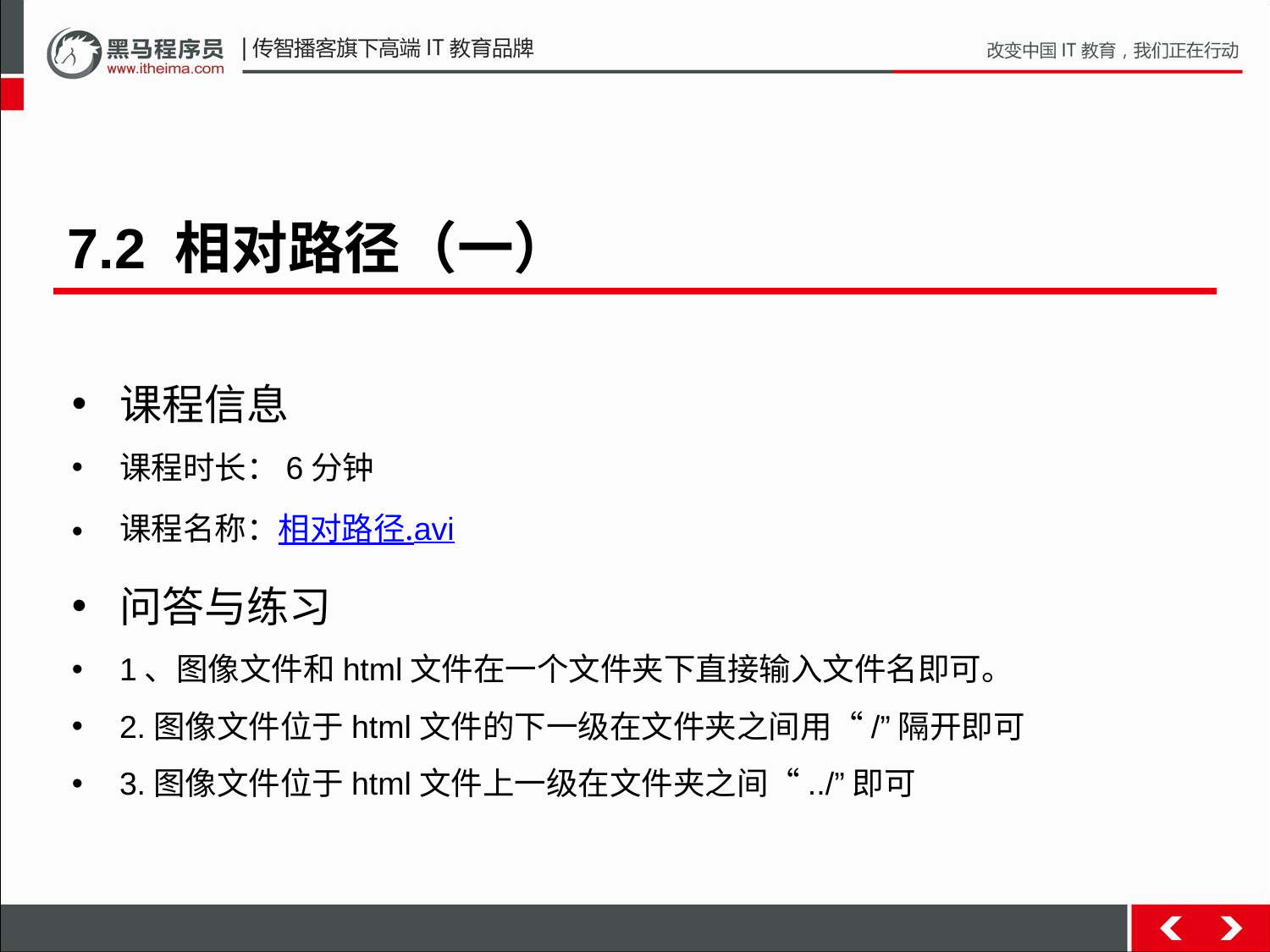

7.2 相对路径（一）
课程信息
课程时长：6分钟
课程名称：相对路径.avi
问答与练习
1、图像文件和html文件在一个文件夹下直接输入文件名即可。
2.图像文件位于html文件的下一级在文件夹之间用“/”隔开即可
3.图像文件位于html文件上一级在文件夹之间“../”即可